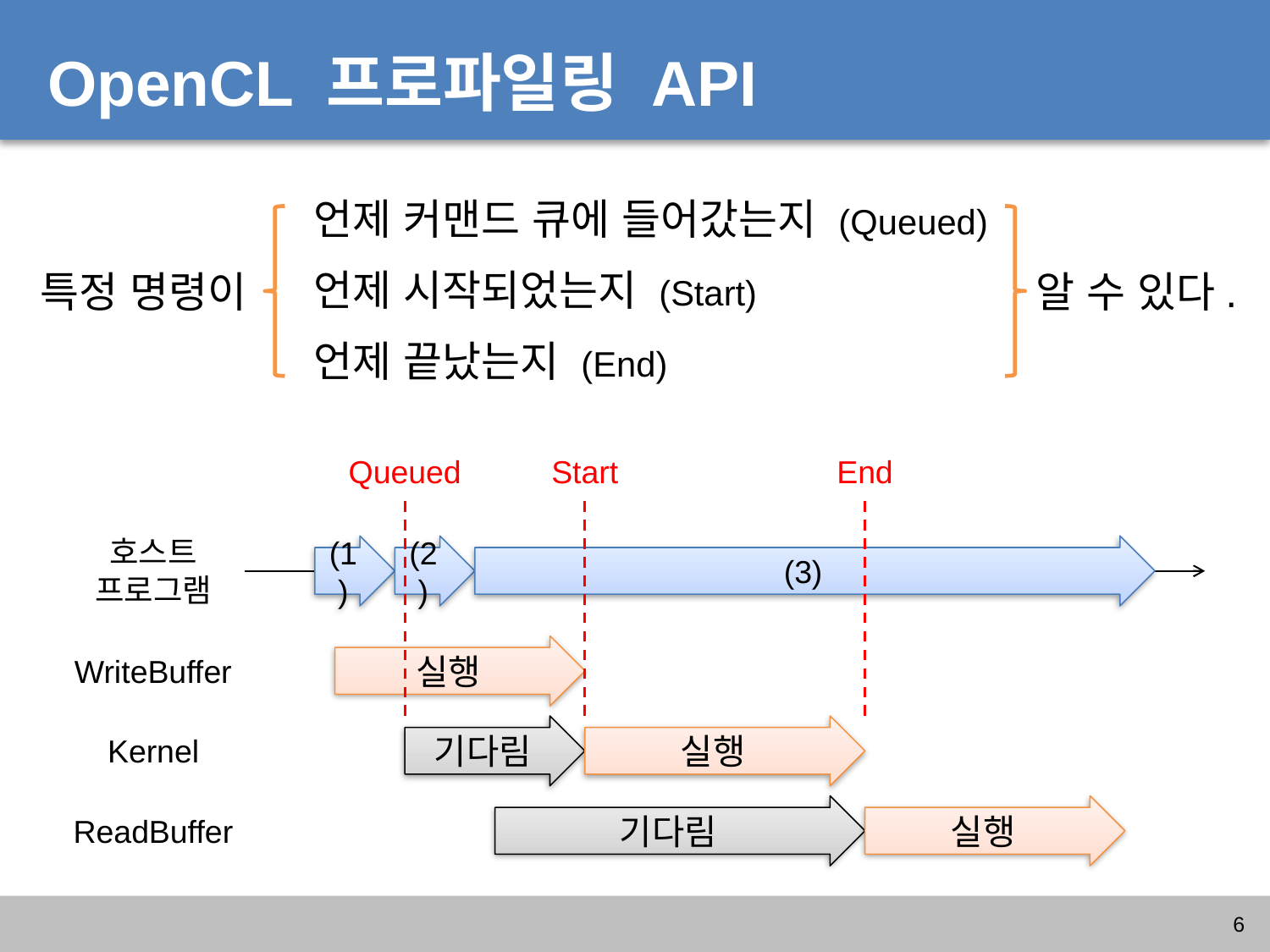

# OpenCL 프로파일링 API
언제 커맨드 큐에 들어갔는지 (Queued)
언제 시작되었는지 (Start)
언제 끝났는지 (End)

특정 명령이
알 수 있다.
Queued
Start
End
호스트
프로그램
(1)
(2)
(3)
실행
WriteBuffer
기다림
실행
Kernel
실행
기다림
ReadBuffer

6